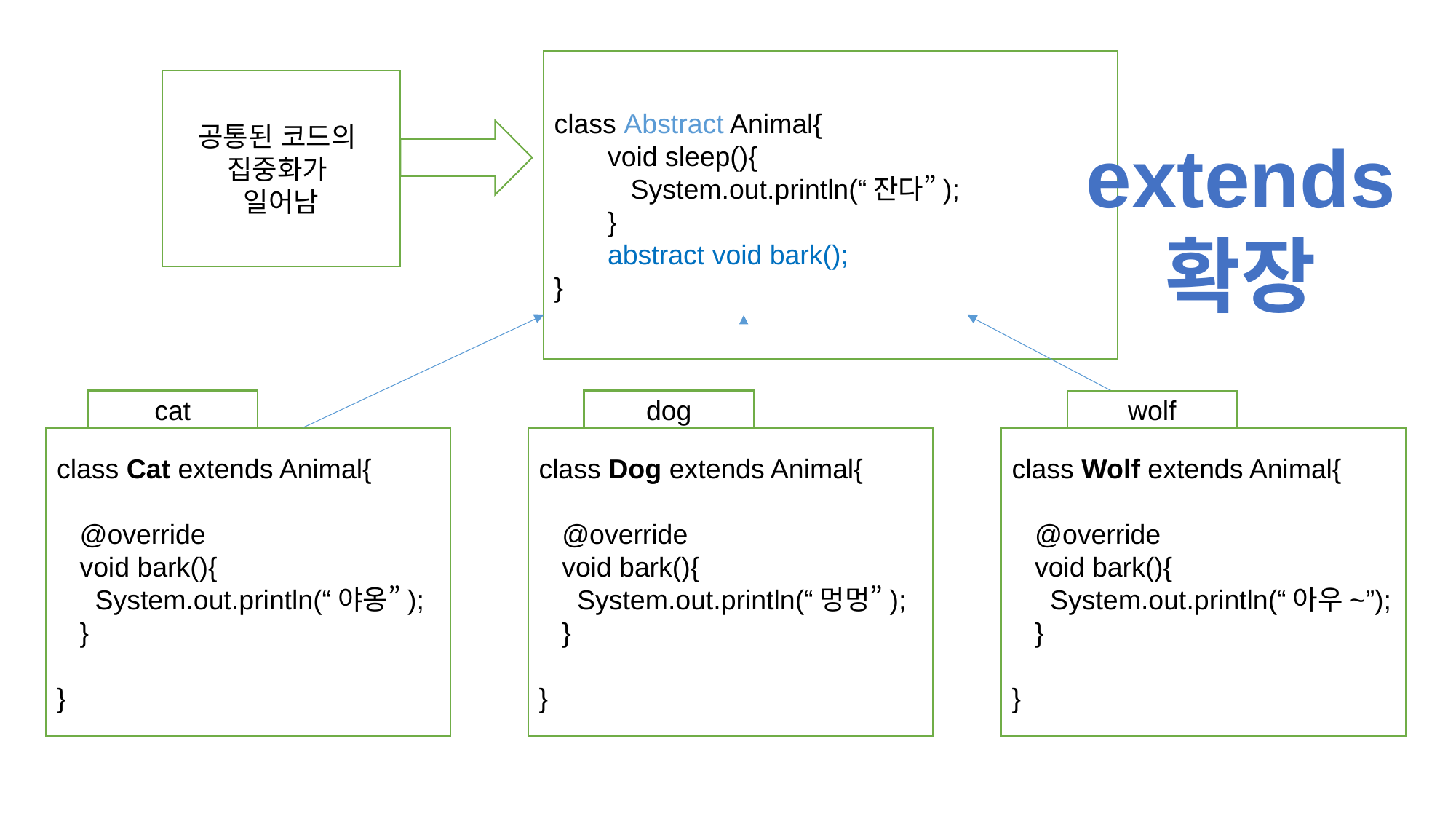

class Abstract Animal{
       void sleep(){
          System.out.println(“잔다”);
       }
       abstract void bark();
}
공통된 코드의
집중화가
일어남

extends
확장
cat
dog
wolf
class Wolf extends Animal{

   @override
   void bark(){
     System.out.println(“아우~”);
   }

}
class Dog extends Animal{

   @override
   void bark(){
     System.out.println(“멍멍”);
   }

}
class Cat extends Animal{

   @override
   void bark(){
     System.out.println(“야옹”);
   }

}